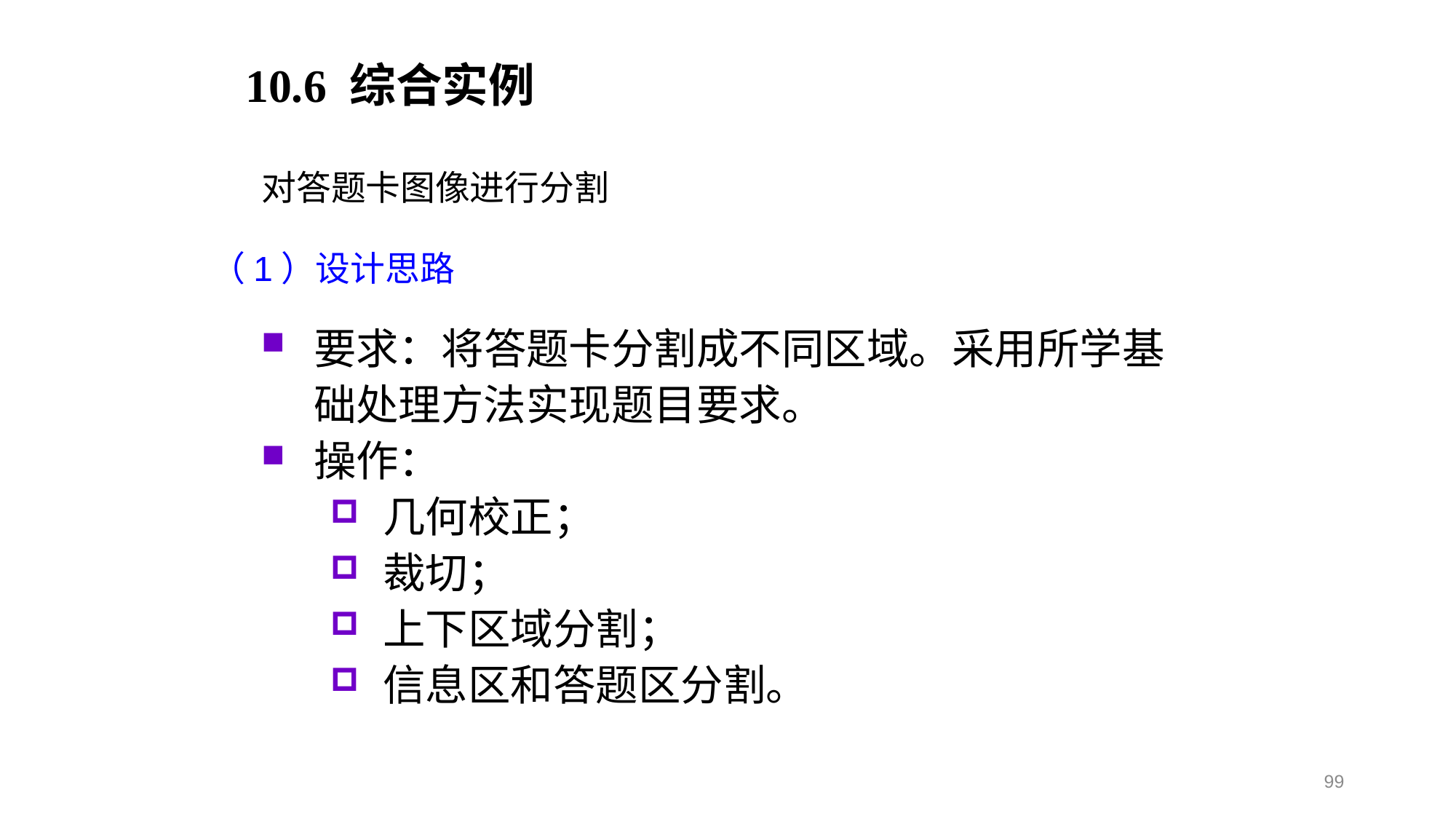

10.6 综合实例
对答题卡图像进行分割
（1）设计思路
要求：将答题卡分割成不同区域。采用所学基础处理方法实现题目要求。
操作：
几何校正；
裁切；
上下区域分割；
信息区和答题区分割。
99